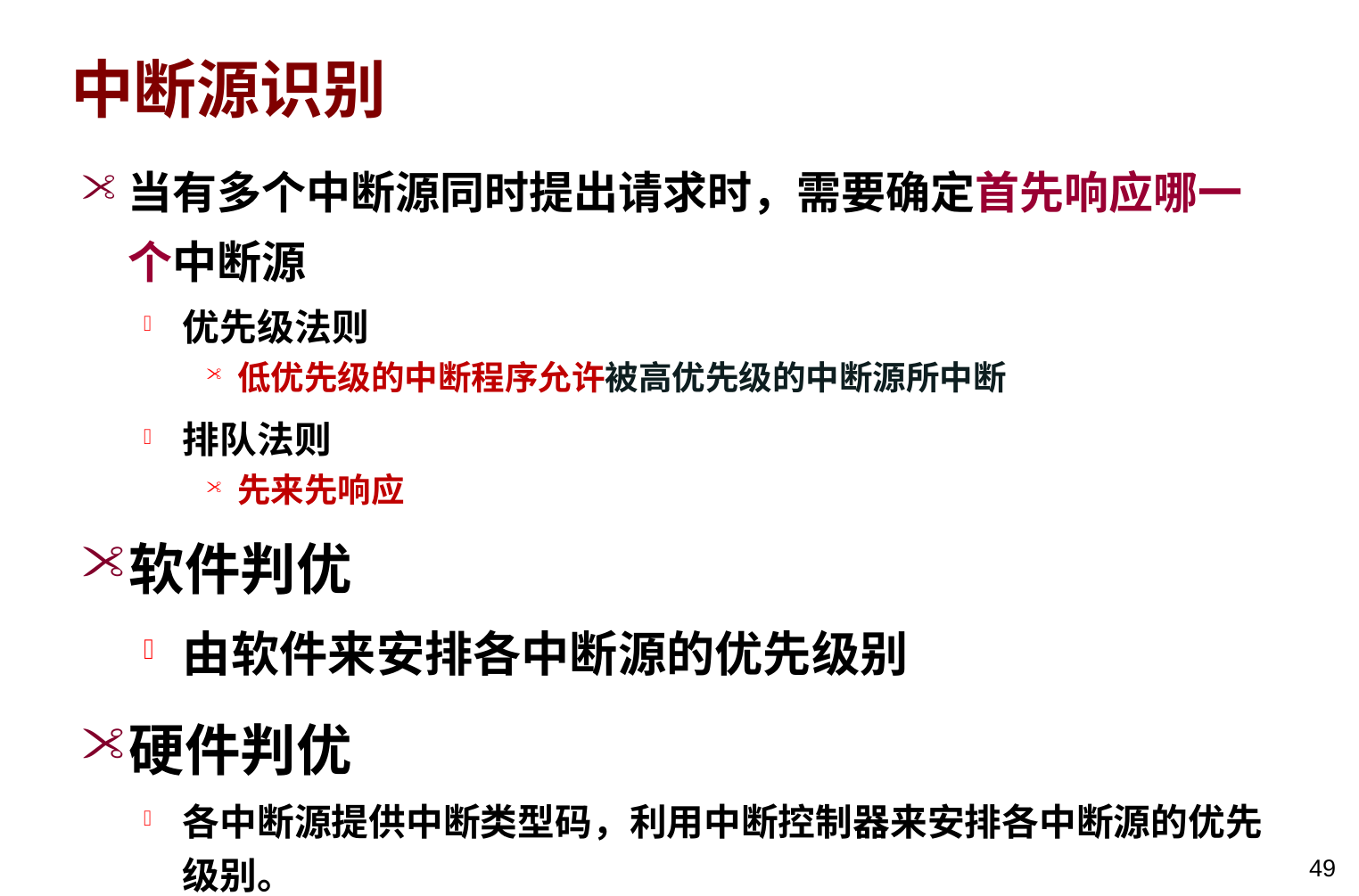

# 中断源识别
当有多个中断源同时提出请求时，需要确定首先响应哪一个中断源
优先级法则
低优先级的中断程序允许被高优先级的中断源所中断
排队法则
先来先响应
软件判优
由软件来安排各中断源的优先级别
硬件判优
各中断源提供中断类型码，利用中断控制器来安排各中断源的优先级别。
49